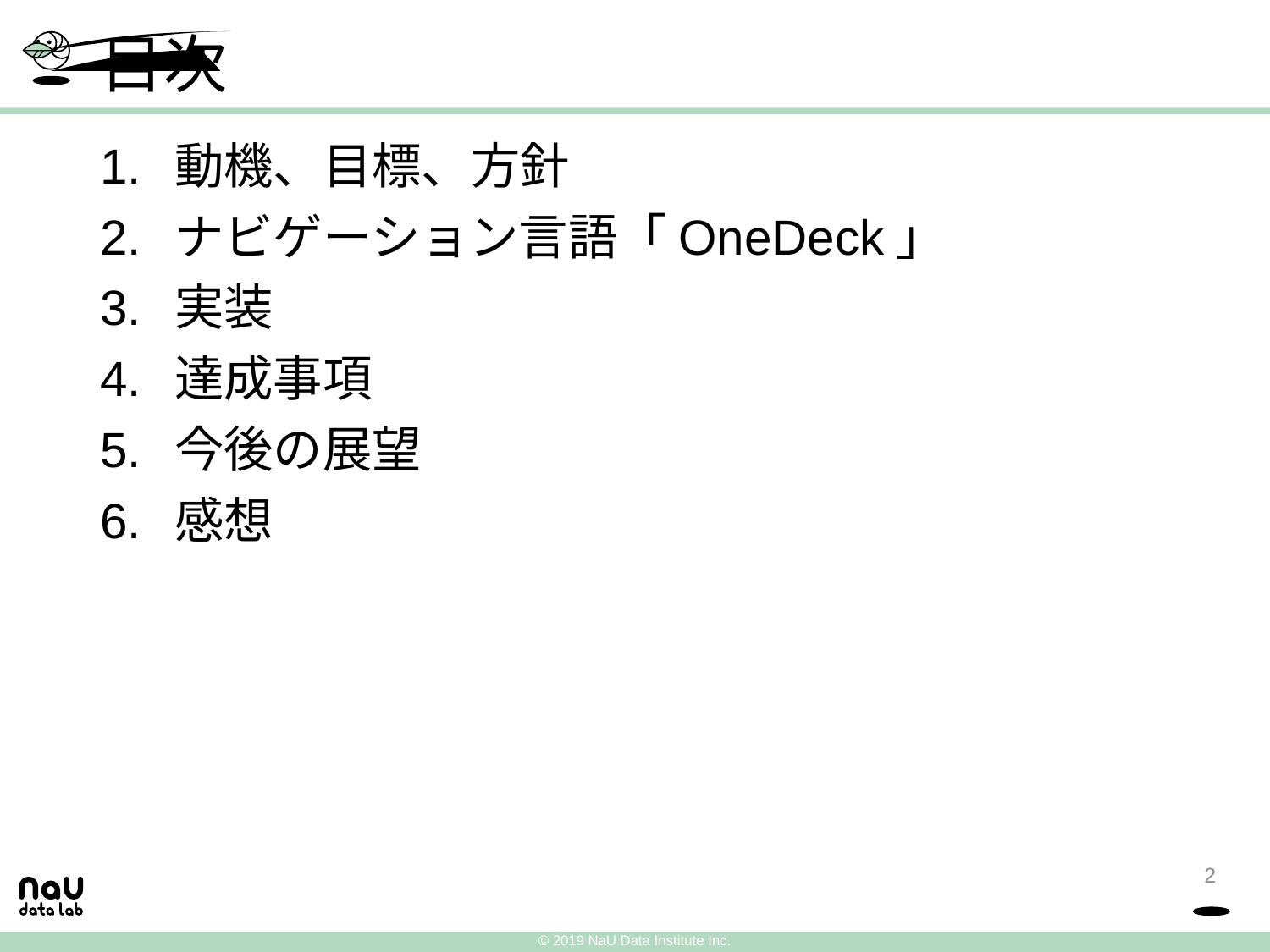

# 目次
動機、目標、方針
ナビゲーション言語「OneDeck」
実装
達成事項
今後の展望
感想
2